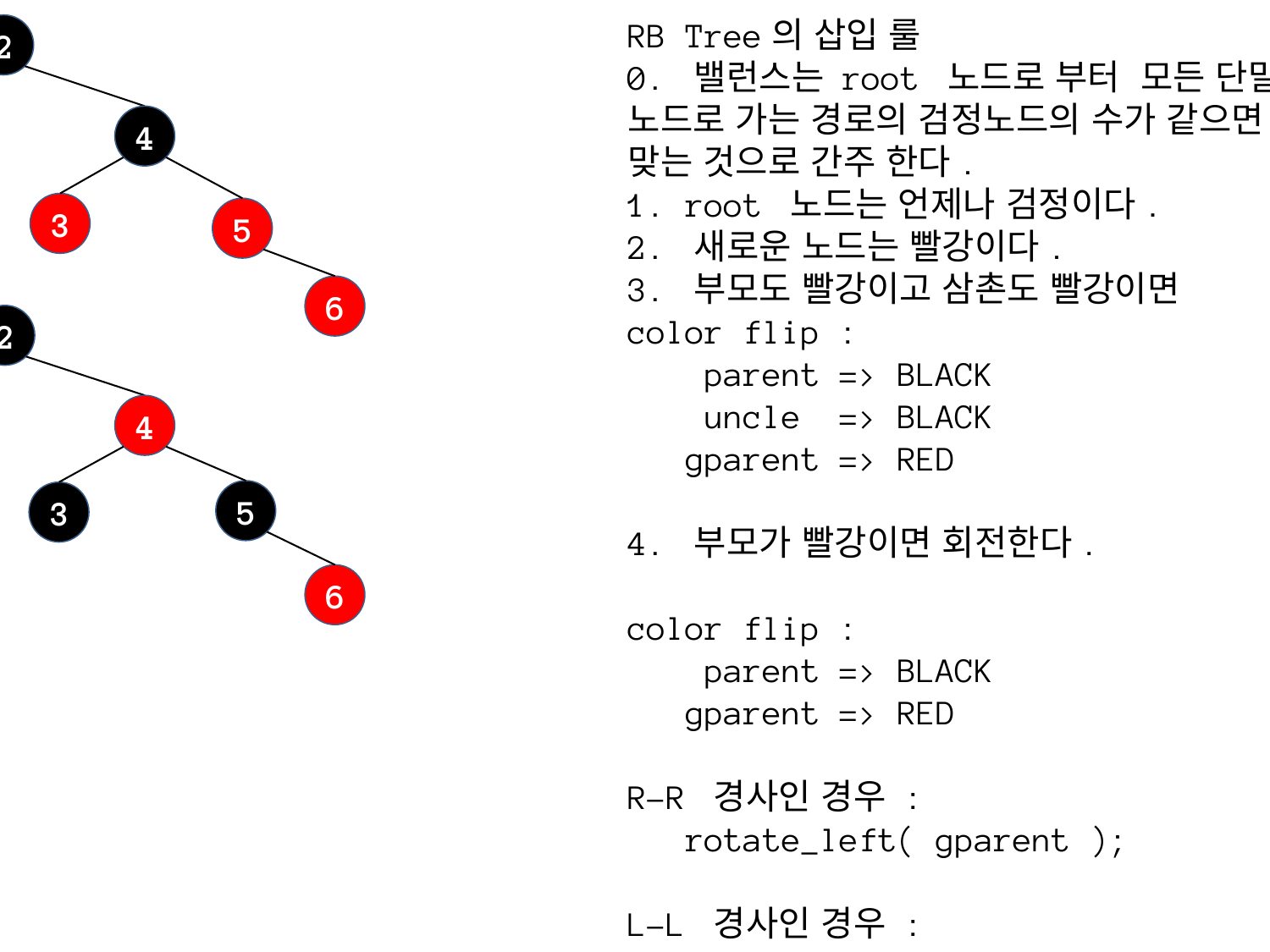

RB Tree의 삽입 룰
0. 밸런스는 root 노드로 부터  모든 단말
노드로 가는 경로의 검정노드의 수가 같으면
맞는 것으로 간주 한다.
1. root 노드는 언제나 검정이다.
2. 새로운 노드는 빨강이다.
3. 부모도 빨강이고 삼촌도 빨강이면
color flip :
    parent => BLACK
    uncle  => BLACK
   gparent => RED

4. 부모가 빨강이면 회전한다.

color flip :
    parent => BLACK
   gparent => RED

R-R 경사인 경우 :
   rotate_left( gparent );

L-L 경사인 경우 :
   rotate_right( gparent );

2
1
4
3
5
6
2
1
4
5
3
6